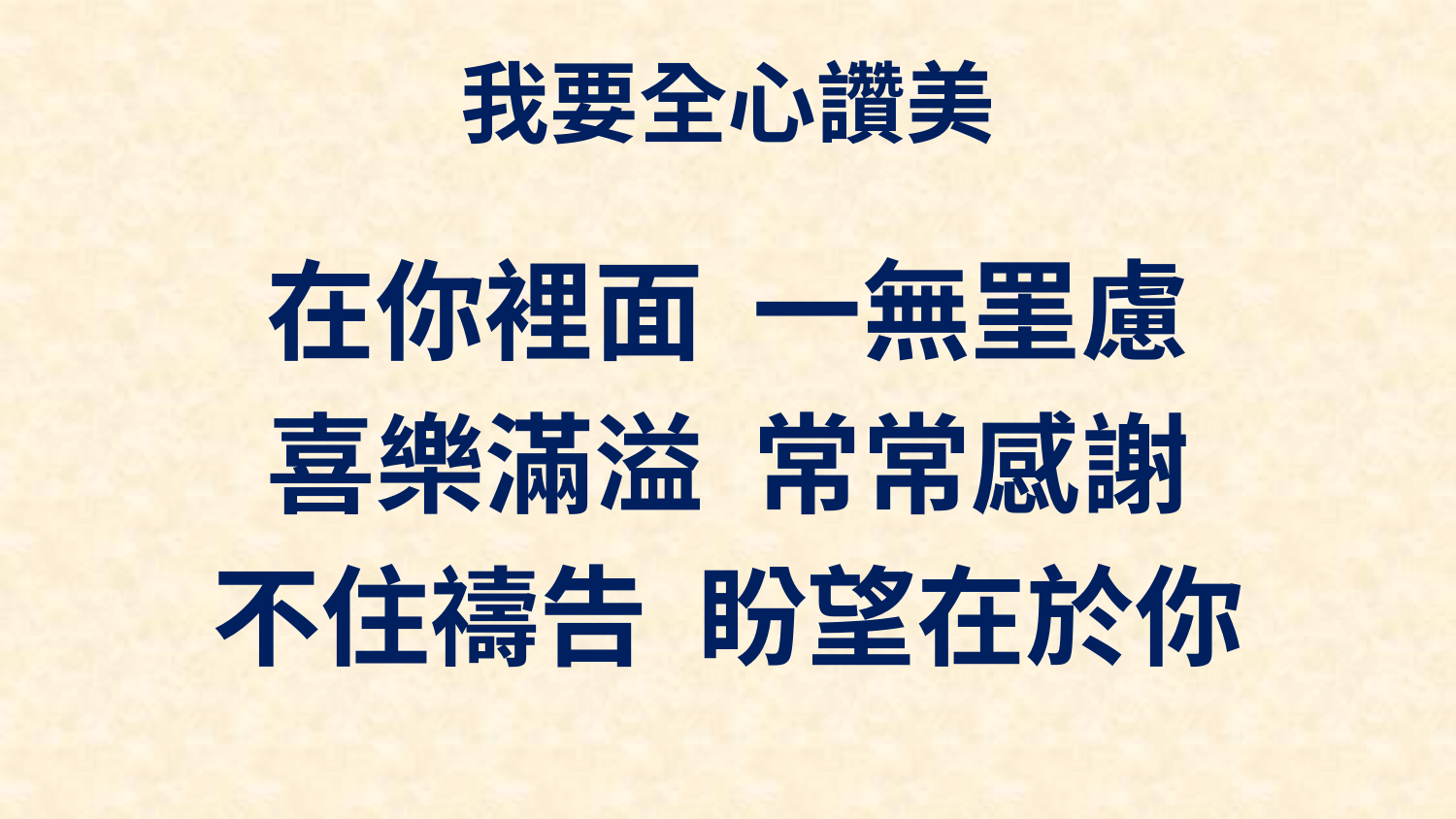

# 我要全心讚美
在你裡面  一無罣慮
喜樂滿溢  常常感謝
不住禱告  盼望在於你